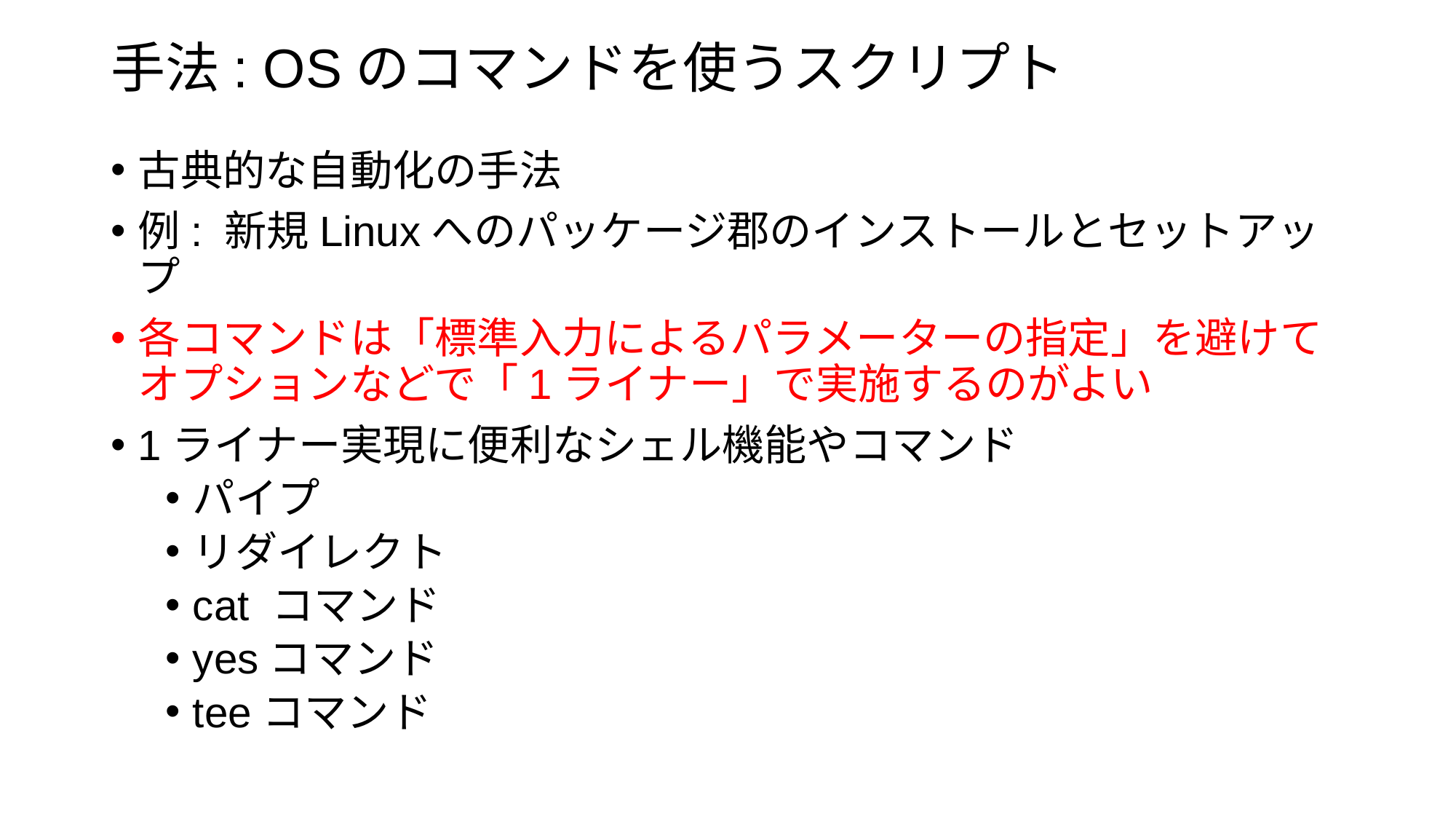

# 手法: OSのコマンドを使うスクリプト
古典的な自動化の手法
例: 新規Linuxへのパッケージ郡のインストールとセットアップ
各コマンドは「標準入力によるパラメーターの指定」を避けてオプションなどで「1ライナー」で実施するのがよい
1ライナー実現に便利なシェル機能やコマンド
パイプ
リダイレクト
cat コマンド
yesコマンド
teeコマンド